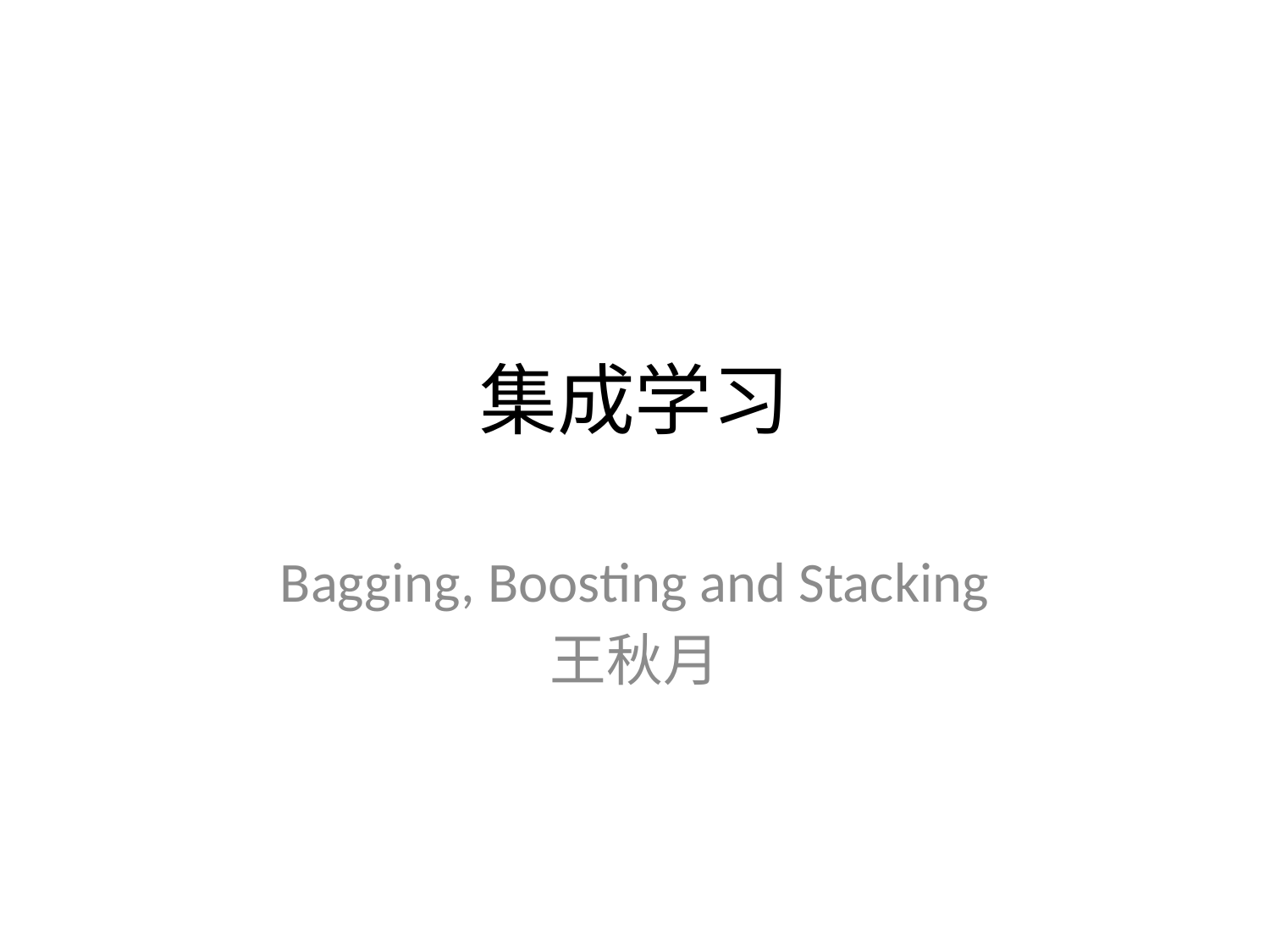

# 集成学习
Bagging, Boosting and Stacking
王秋月